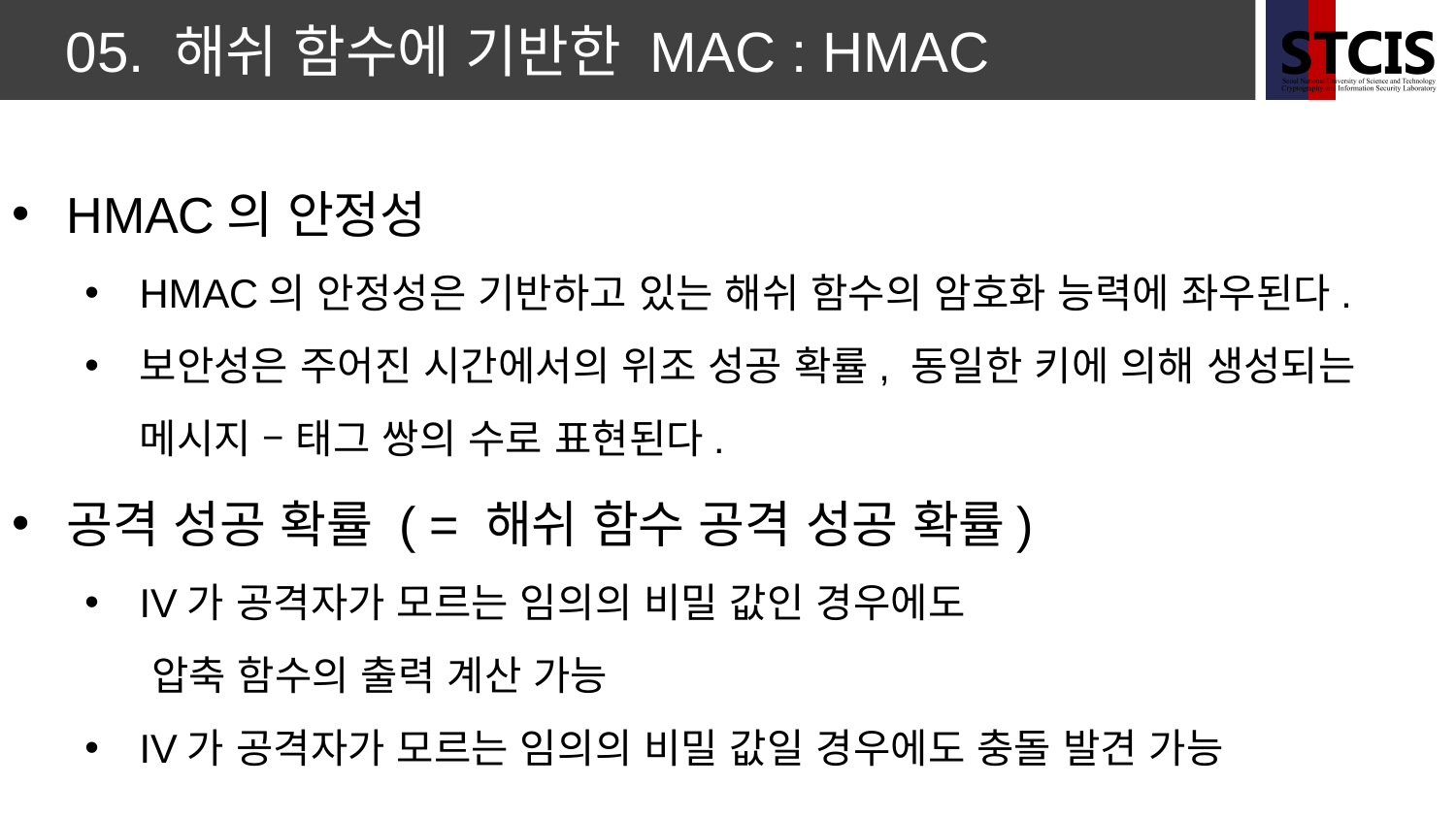

05. 해쉬 함수에 기반한 MAC : HMAC
HMAC의 안정성
HMAC의 안정성은 기반하고 있는 해쉬 함수의 암호화 능력에 좌우된다.
보안성은 주어진 시간에서의 위조 성공 확률, 동일한 키에 의해 생성되는 메시지 – 태그 쌍의 수로 표현된다.
공격 성공 확률 ( = 해쉬 함수 공격 성공 확률)
IV가 공격자가 모르는 임의의 비밀 값인 경우에도
     압축 함수의 출력 계산 가능
IV가 공격자가 모르는 임의의 비밀 값일 경우에도 충돌 발견 가능